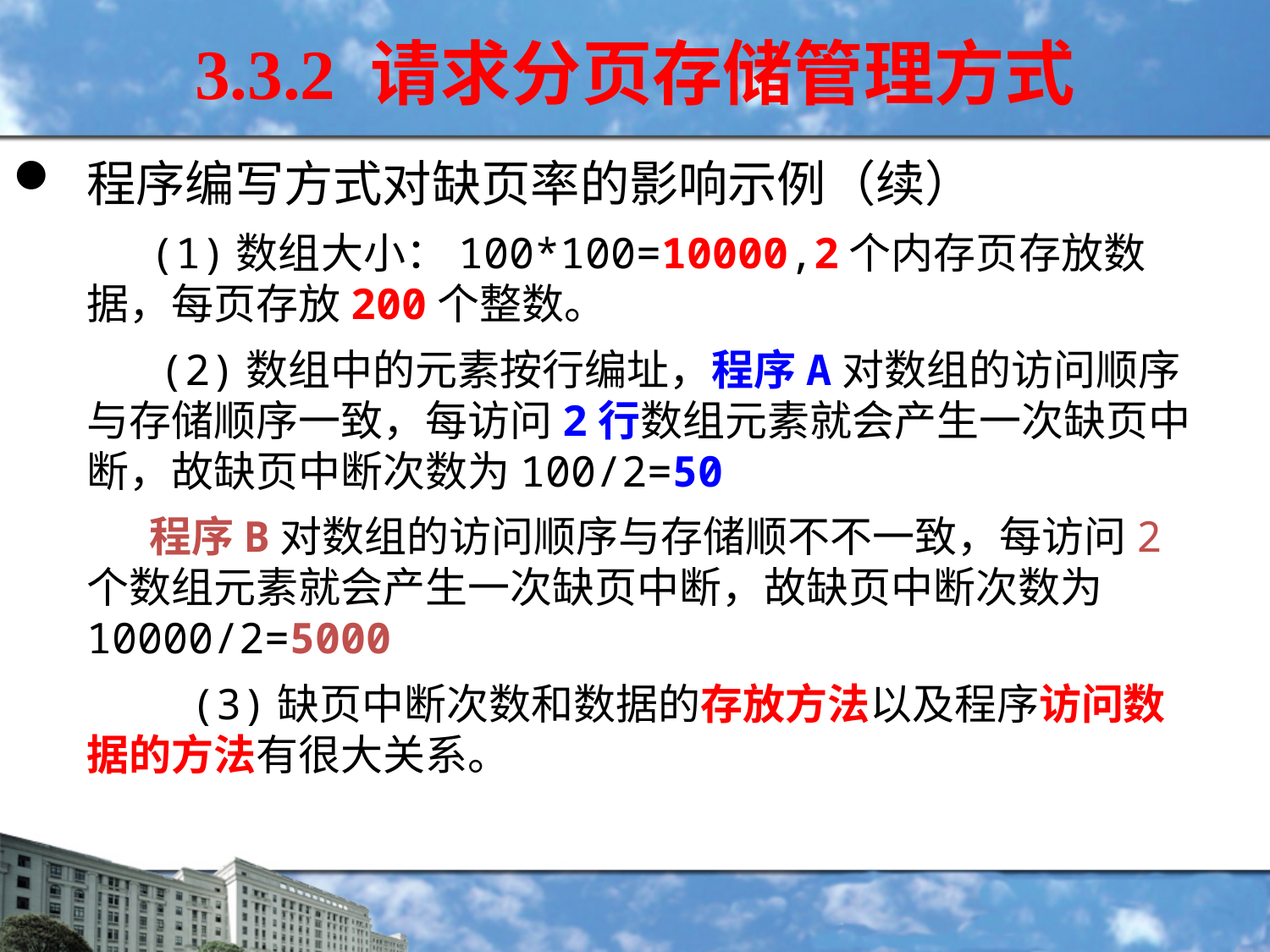

3.3.2 请求分页存储管理方式
程序编写方式对缺页率的影响示例（续）
　　　(1)数组大小：100*100=10000,2个内存页存放数据，每页存放200个整数。
　　　 (2)数组中的元素按行编址，程序A对数组的访问顺序与存储顺序一致，每访问2行数组元素就会产生一次缺页中断，故缺页中断次数为100/2=50
　　　 程序B对数组的访问顺序与存储顺不不一致，每访问2个数组元素就会产生一次缺页中断，故缺页中断次数为10000/2=5000
       (3)缺页中断次数和数据的存放方法以及程序访问数据的方法有很大关系。